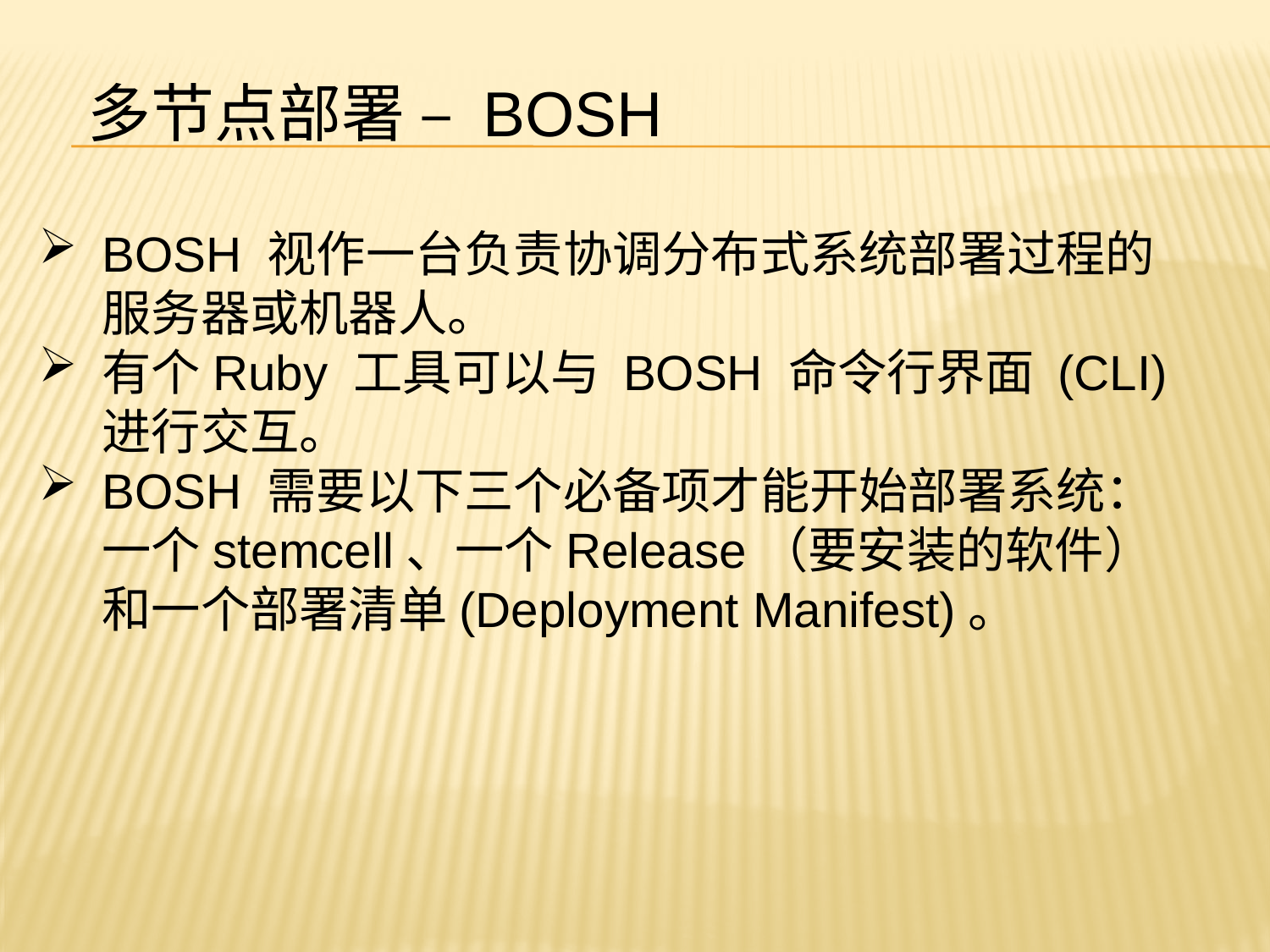

# 多节点部署 – BOSH
BOSH 视作一台负责协调分布式系统部署过程的服务器或机器人。
有个Ruby 工具可以与 BOSH 命令行界面 (CLI) 进行交互。
BOSH 需要以下三个必备项才能开始部署系统：一个stemcell、一个Release（要安装的软件）和一个部署清单(Deployment Manifest)。